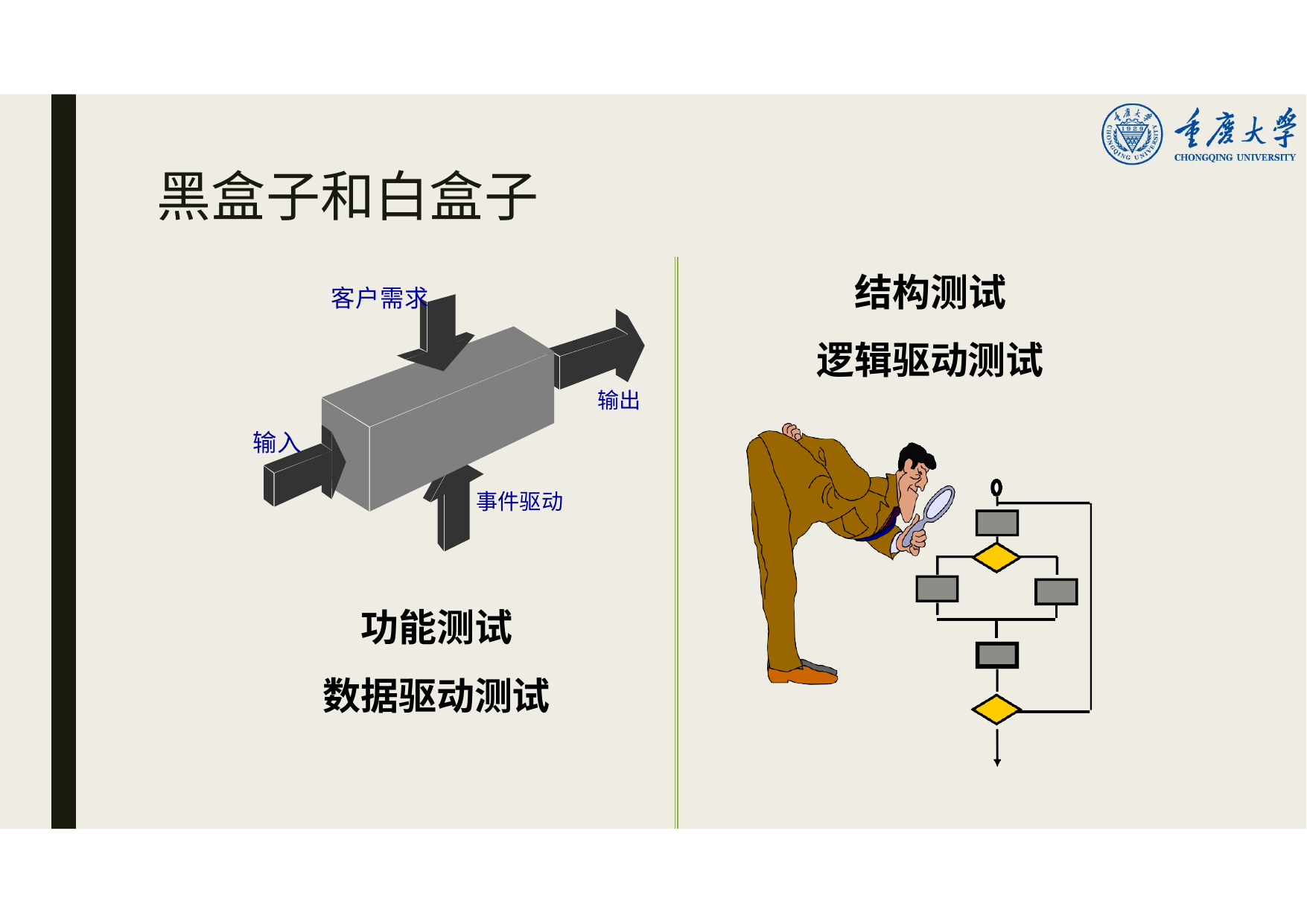

# 黑盒子和白盒子
结构测试 逻辑驱动测试

客户需求

输出

输入

事件驱动

功能测试 数据驱动测试